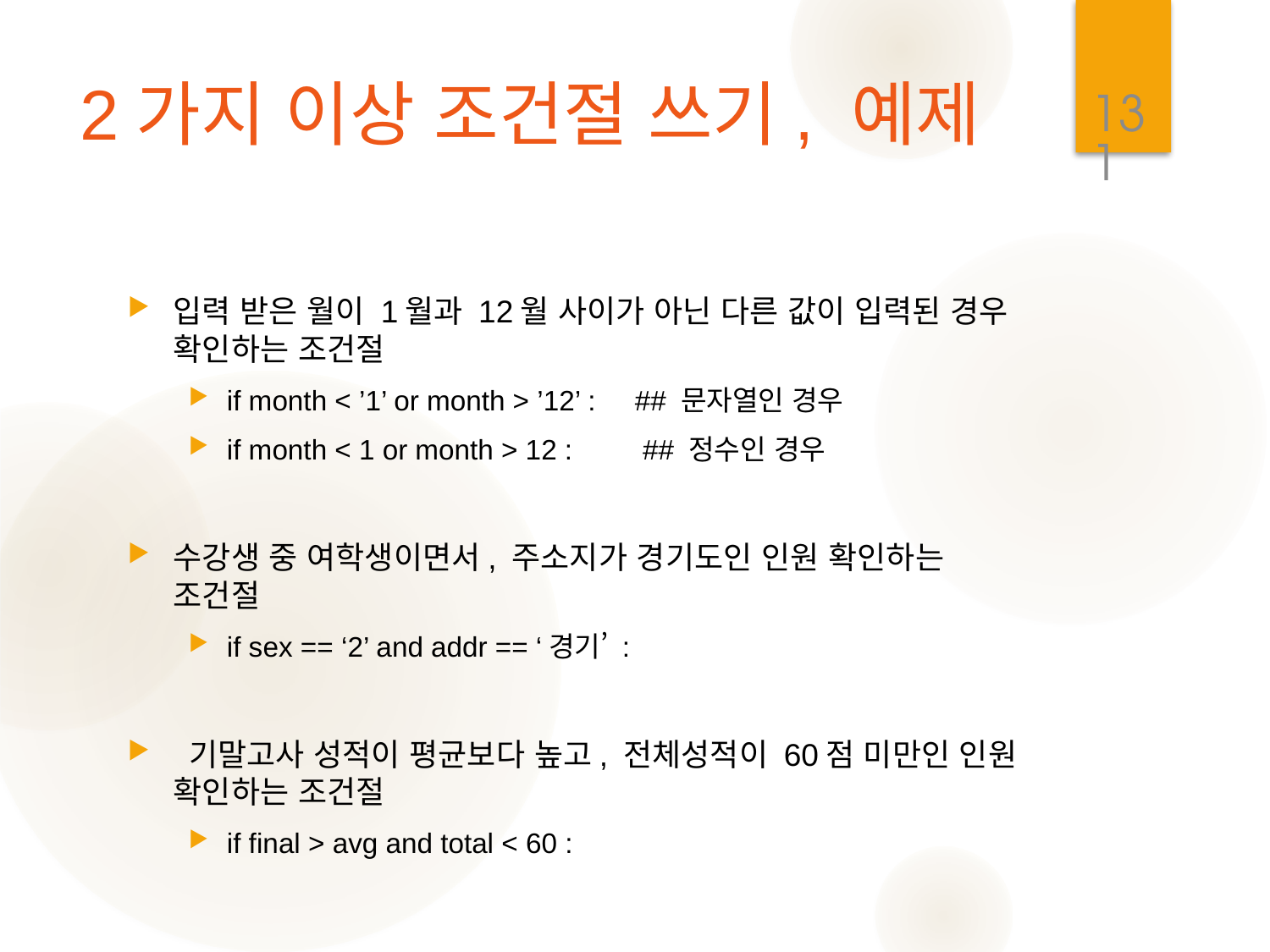

131
# 2가지 이상 조건절 쓰기, 예제
입력 받은 월이 1월과 12월 사이가 아닌 다른 값이 입력된 경우 확인하는 조건절
if month < ’1’ or month > ’12’ :     ## 문자열인 경우
if month < 1 or month > 12 :         ## 정수인 경우

수강생 중 여학생이면서, 주소지가 경기도인 인원 확인하는 조건절
if sex == ‘2’ and addr == ‘경기’ :

 기말고사 성적이 평균보다 높고, 전체성적이 60점 미만인 인원 확인하는 조건절
if final > avg and total < 60 :